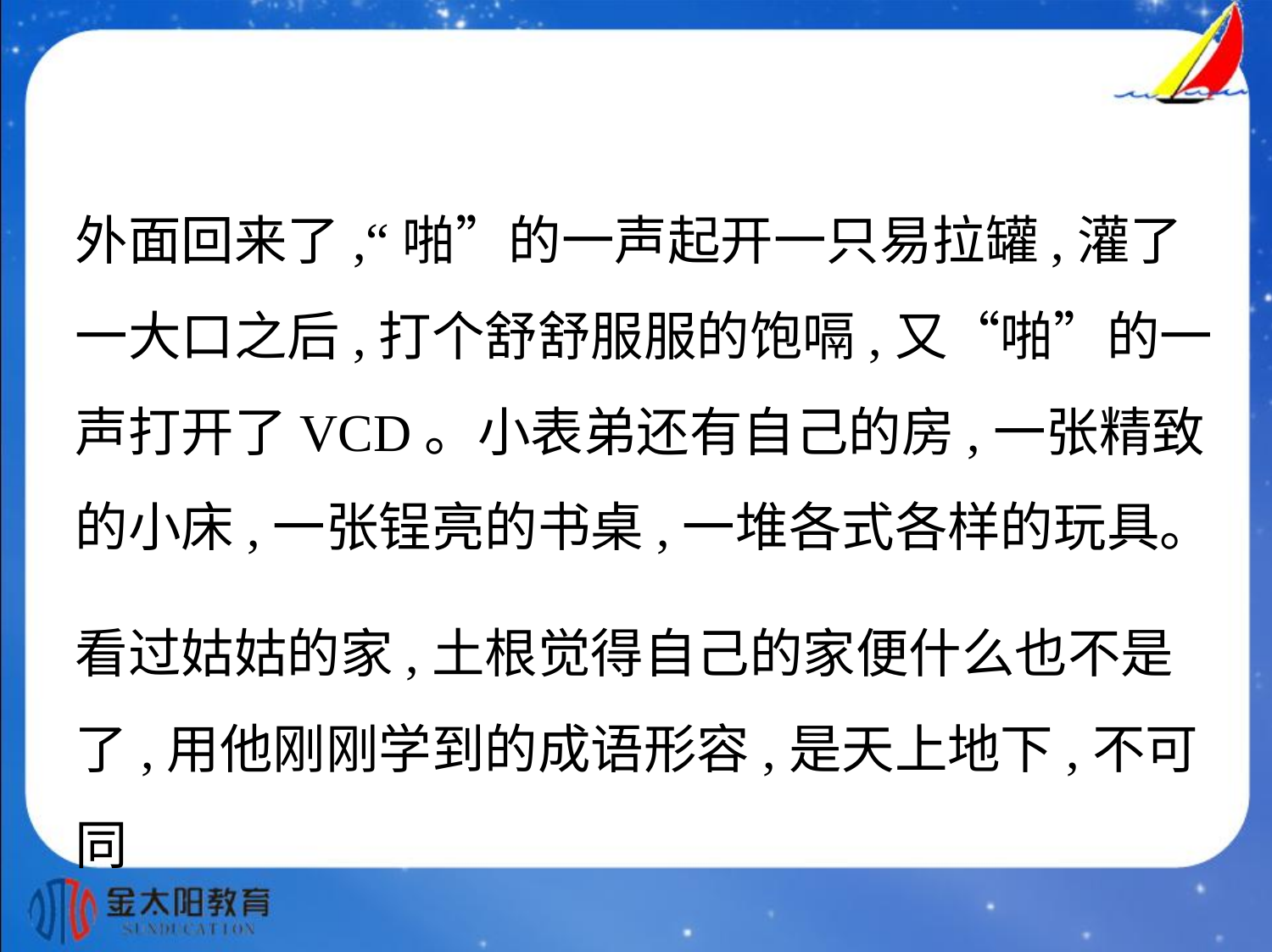

外面回来了,“啪”的一声起开一只易拉罐,灌了
一大口之后,打个舒舒服服的饱嗝,又“啪”的一
声打开了VCD。小表弟还有自己的房,一张精致
的小床,一张锃亮的书桌,一堆各式各样的玩具。
看过姑姑的家,土根觉得自己的家便什么也不是
了,用他刚刚学到的成语形容,是天上地下,不可同